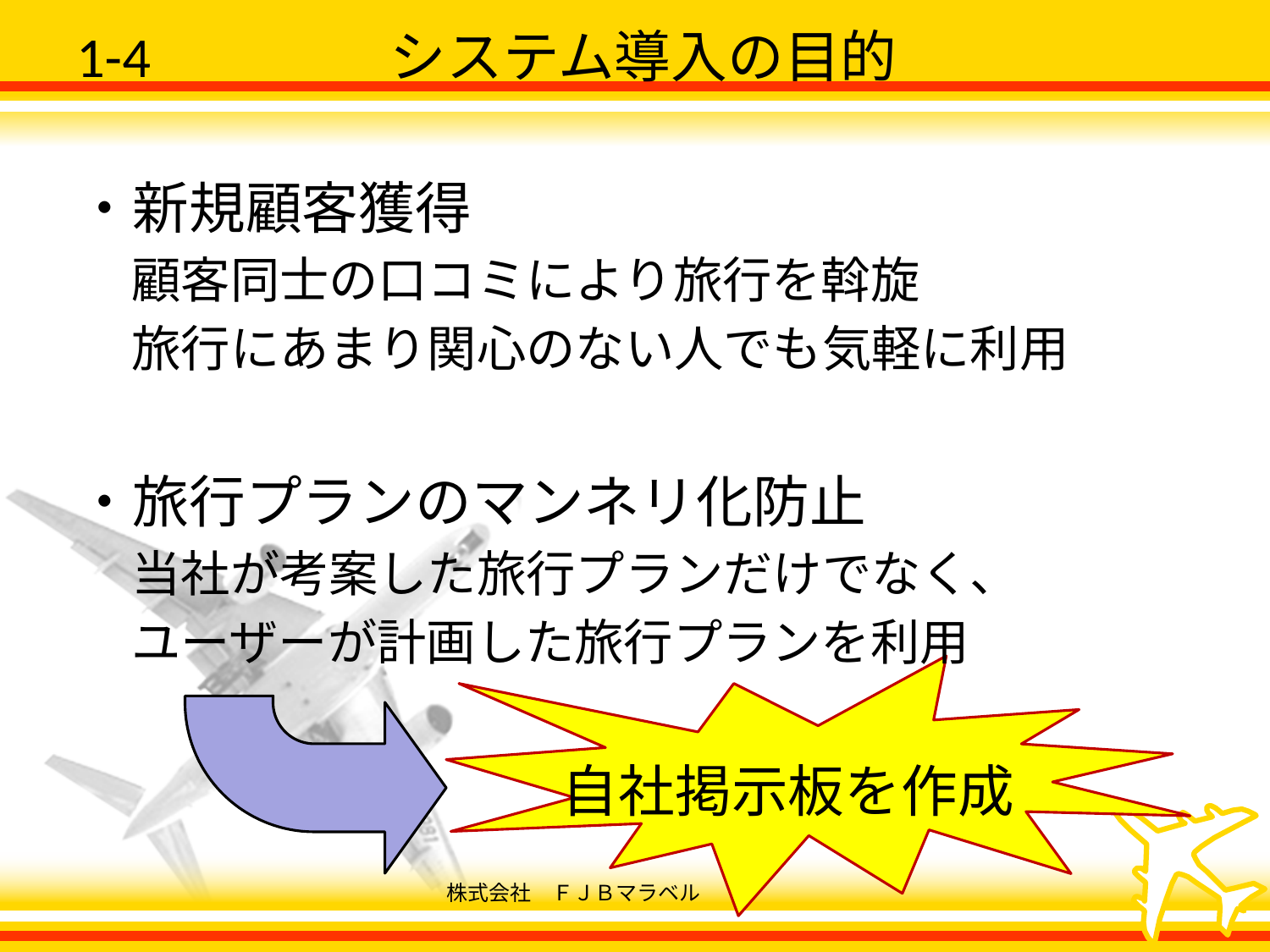

# 1-4　　　　システム導入の目的
・新規顧客獲得
顧客同士の口コミにより旅行を斡旋
旅行にあまり関心のない人でも気軽に利用

・旅行プランのマンネリ化防止
当社が考案した旅行プランだけでなく、
ユーザーが計画した旅行プランを利用

自社掲示板を作成
株式会社　ＦＪＢマラベル